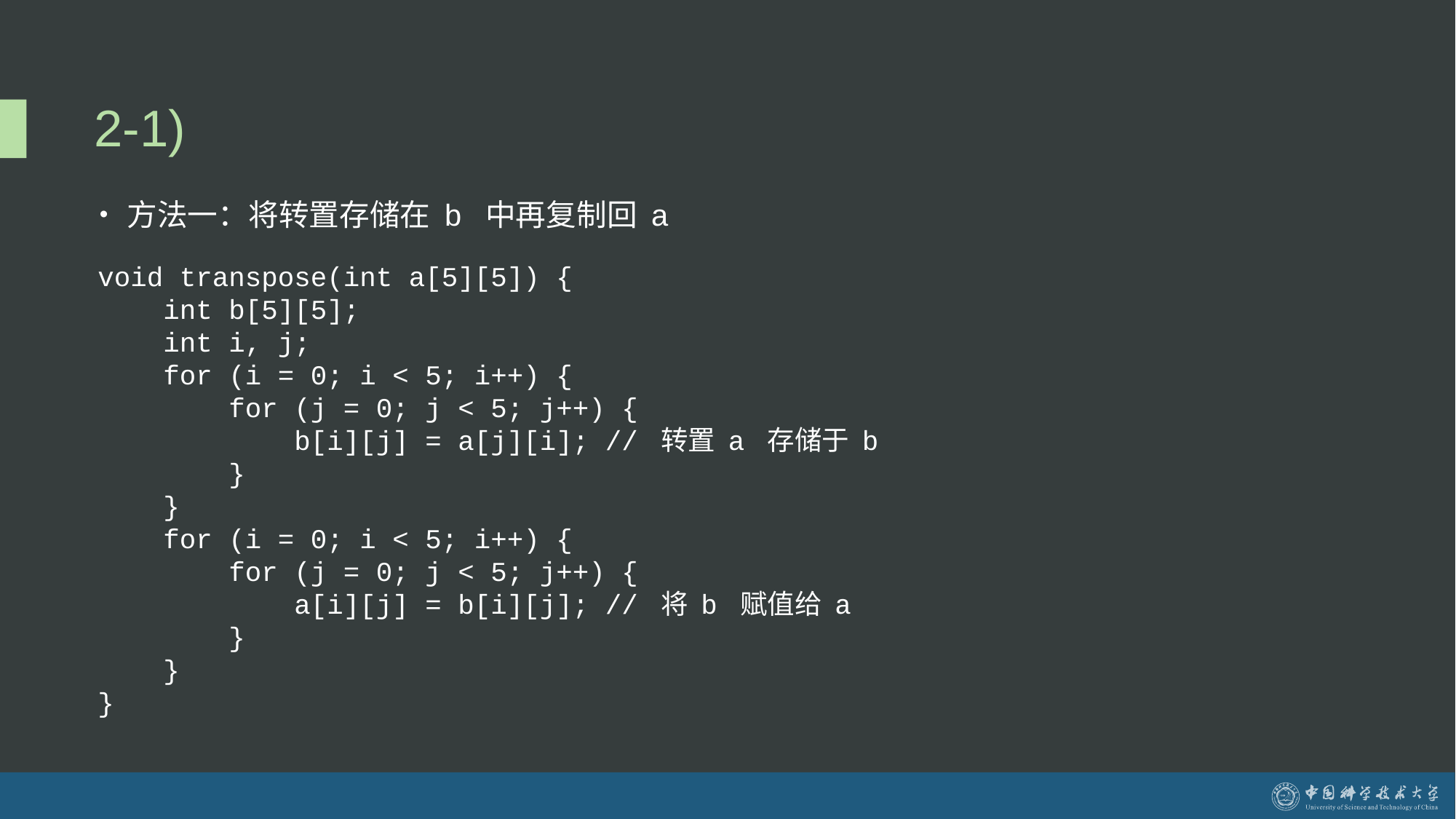

# 2-1)
方法一：将转置存储在 b  中再复制回 a
void transpose(int a[5][5]) {
    int b[5][5];
    int i, j;
    for (i = 0; i < 5; i++) {
        for (j = 0; j < 5; j++) {
            b[i][j] = a[j][i]; // 转置 a 存储于 b
        }
    }
    for (i = 0; i < 5; i++) {
        for (j = 0; j < 5; j++) {
            a[i][j] = b[i][j]; // 将 b 赋值给 a
        }
    }
}